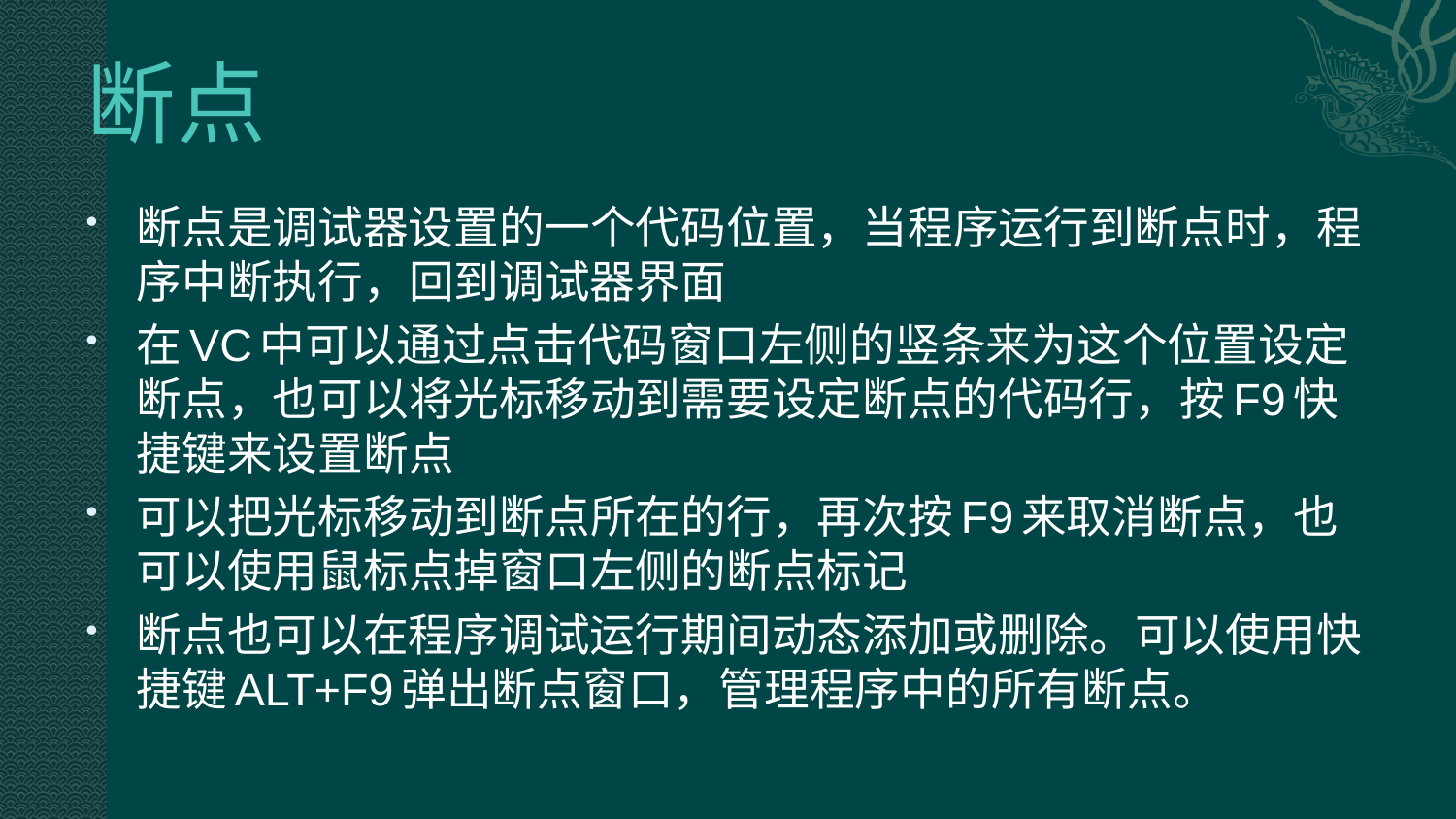

# 断点
断点是调试器设置的一个代码位置，当程序运行到断点时，程序中断执行，回到调试器界面
在VC中可以通过点击代码窗口左侧的竖条来为这个位置设定断点，也可以将光标移动到需要设定断点的代码行，按F9快捷键来设置断点
可以把光标移动到断点所在的行，再次按F9来取消断点，也可以使用鼠标点掉窗口左侧的断点标记
断点也可以在程序调试运行期间动态添加或删除。可以使用快捷键ALT+F9弹出断点窗口，管理程序中的所有断点。